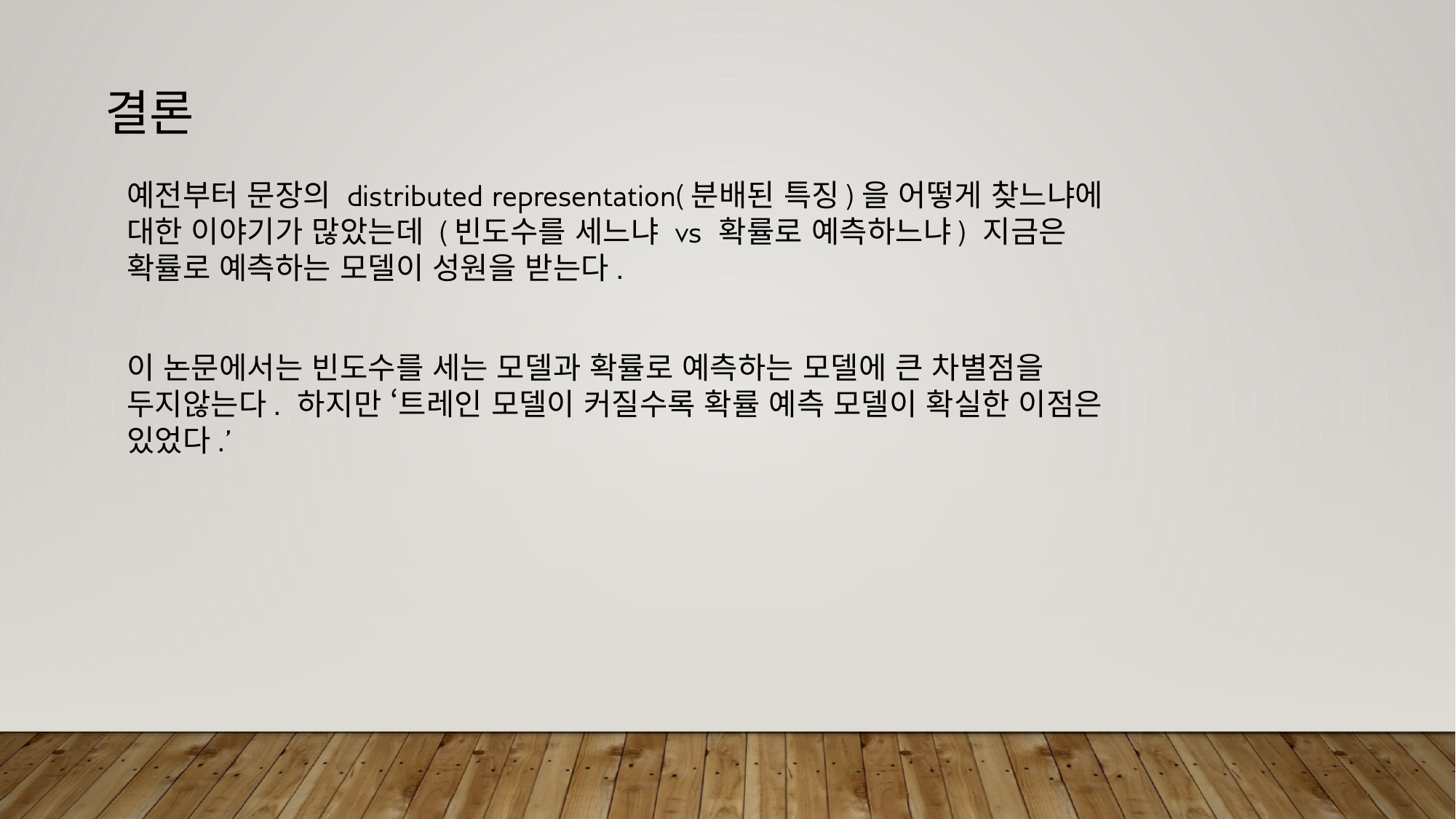

결론
예전부터 문장의 distributed representation(분배된 특징)을 어떻게 찾느냐에 대한 이야기가 많았는데 (빈도수를 세느냐 vs 확률로 예측하느냐) 지금은 확률로 예측하는 모델이 성원을 받는다.
이 논문에서는 빈도수를 세는 모델과 확률로 예측하는 모델에 큰 차별점을 두지않는다. 하지만 ‘트레인 모델이 커질수록 확률 예측 모델이 확실한 이점은 있었다.’